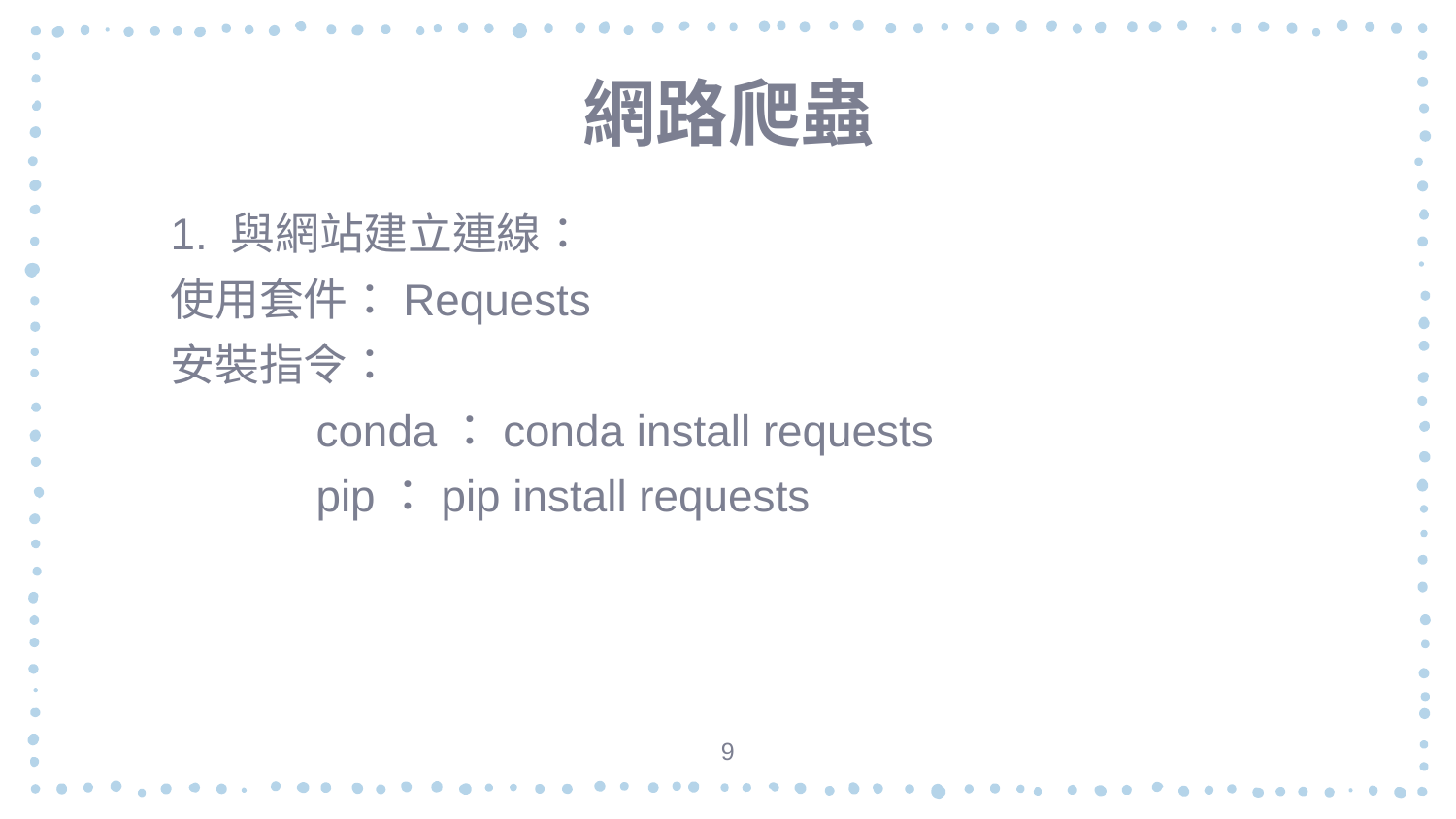

# 網路爬蟲
1. 與網站建立連線：
使用套件：Requests
安裝指令：
	conda：conda install requests
	pip：pip install requests

9